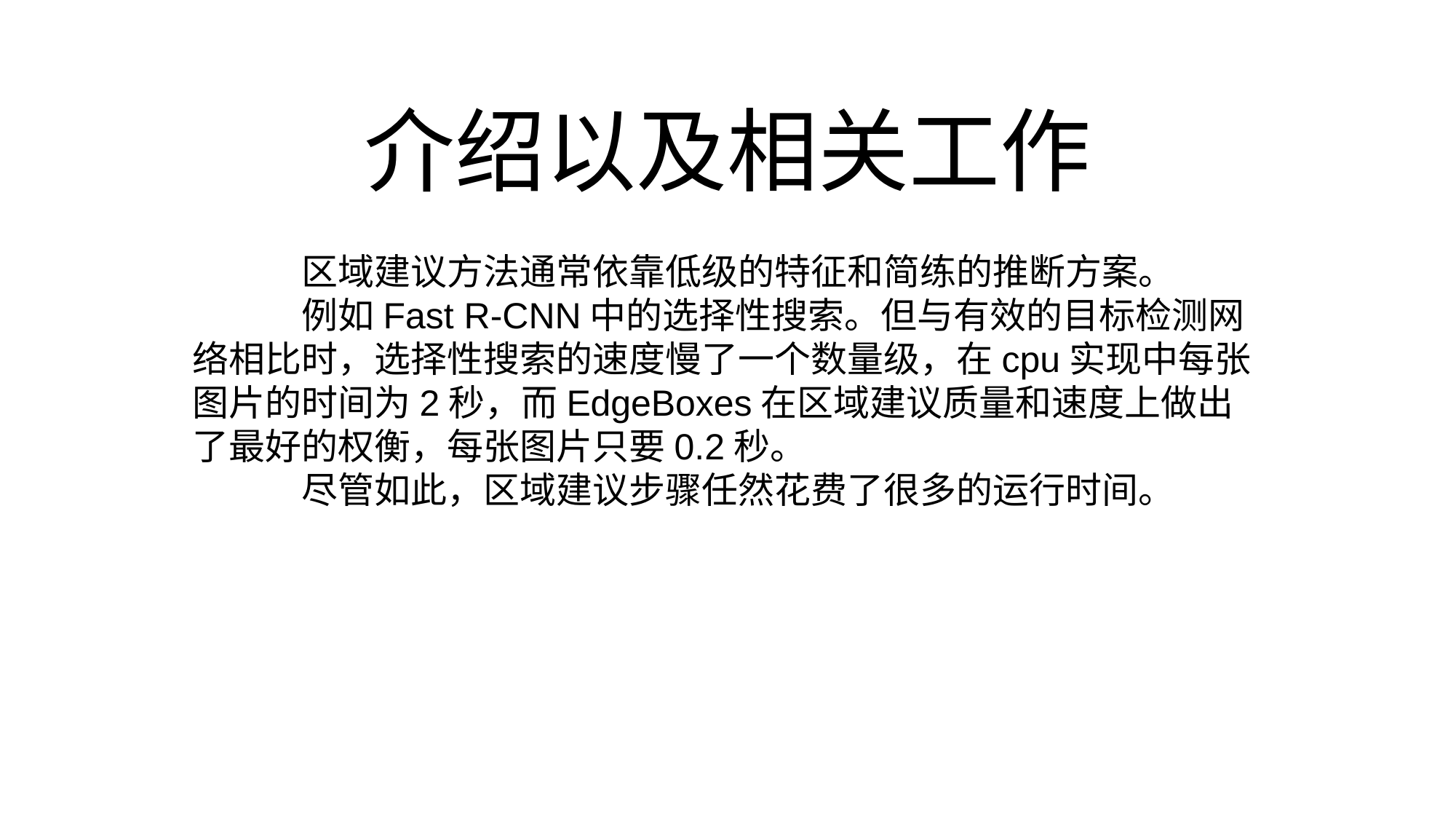

# 介绍以及相关工作
	区域建议方法通常依靠低级的特征和简练的推断方案。
	例如Fast R-CNN中的选择性搜索。但与有效的目标检测网络相比时，选择性搜索的速度慢了一个数量级，在cpu实现中每张图片的时间为2秒，而EdgeBoxes在区域建议质量和速度上做出了最好的权衡，每张图片只要0.2秒。
	尽管如此，区域建议步骤任然花费了很多的运行时间。